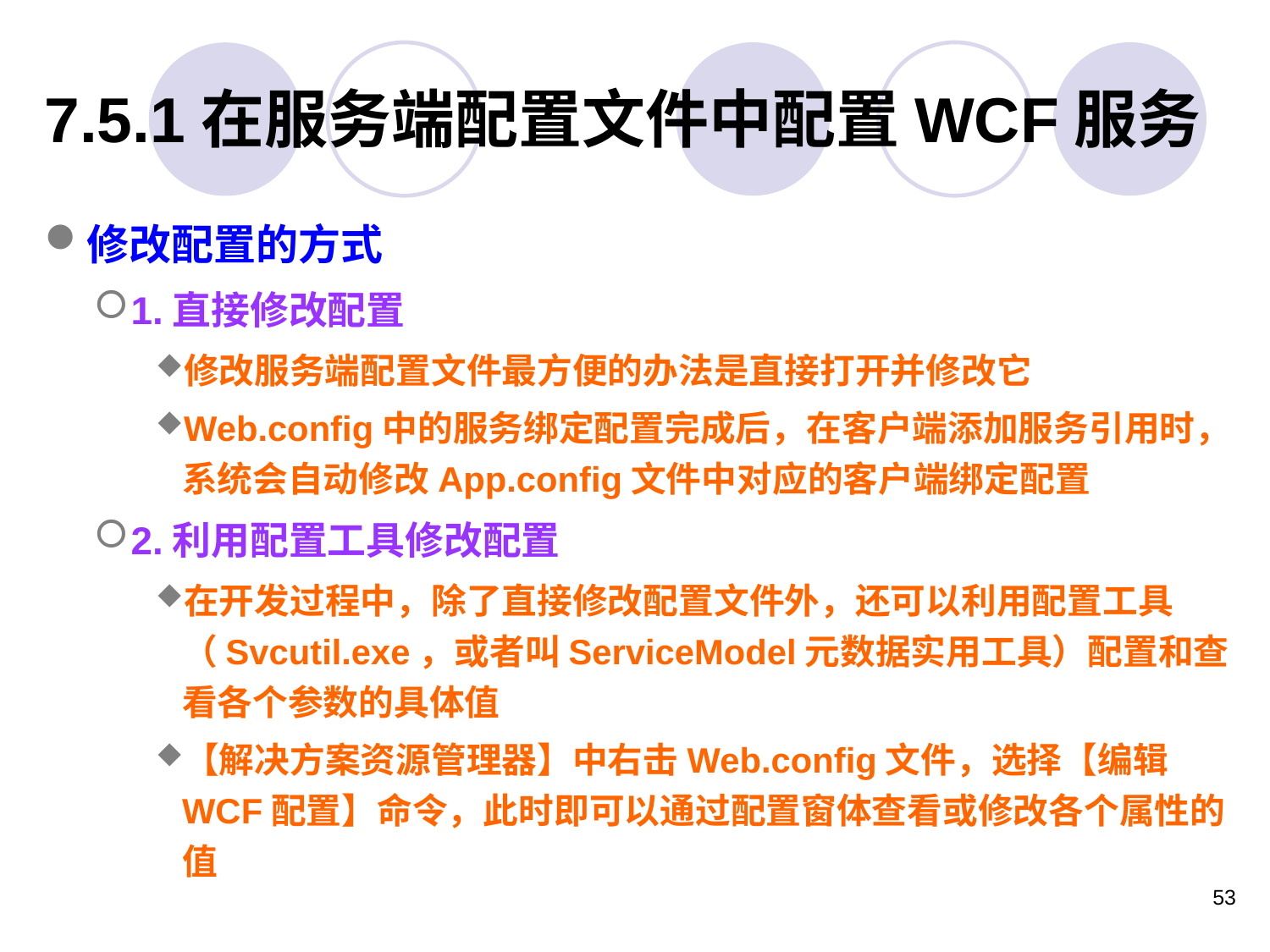

# 7.5.1在服务端配置文件中配置WCF服务
修改配置的方式
1.直接修改配置
修改服务端配置文件最方便的办法是直接打开并修改它
Web.config中的服务绑定配置完成后，在客户端添加服务引用时，系统会自动修改App.config文件中对应的客户端绑定配置
2.利用配置工具修改配置
在开发过程中，除了直接修改配置文件外，还可以利用配置工具（Svcutil.exe，或者叫ServiceModel元数据实用工具）配置和查看各个参数的具体值
【解决方案资源管理器】中右击Web.config文件，选择【编辑WCF配置】命令，此时即可以通过配置窗体查看或修改各个属性的值
53